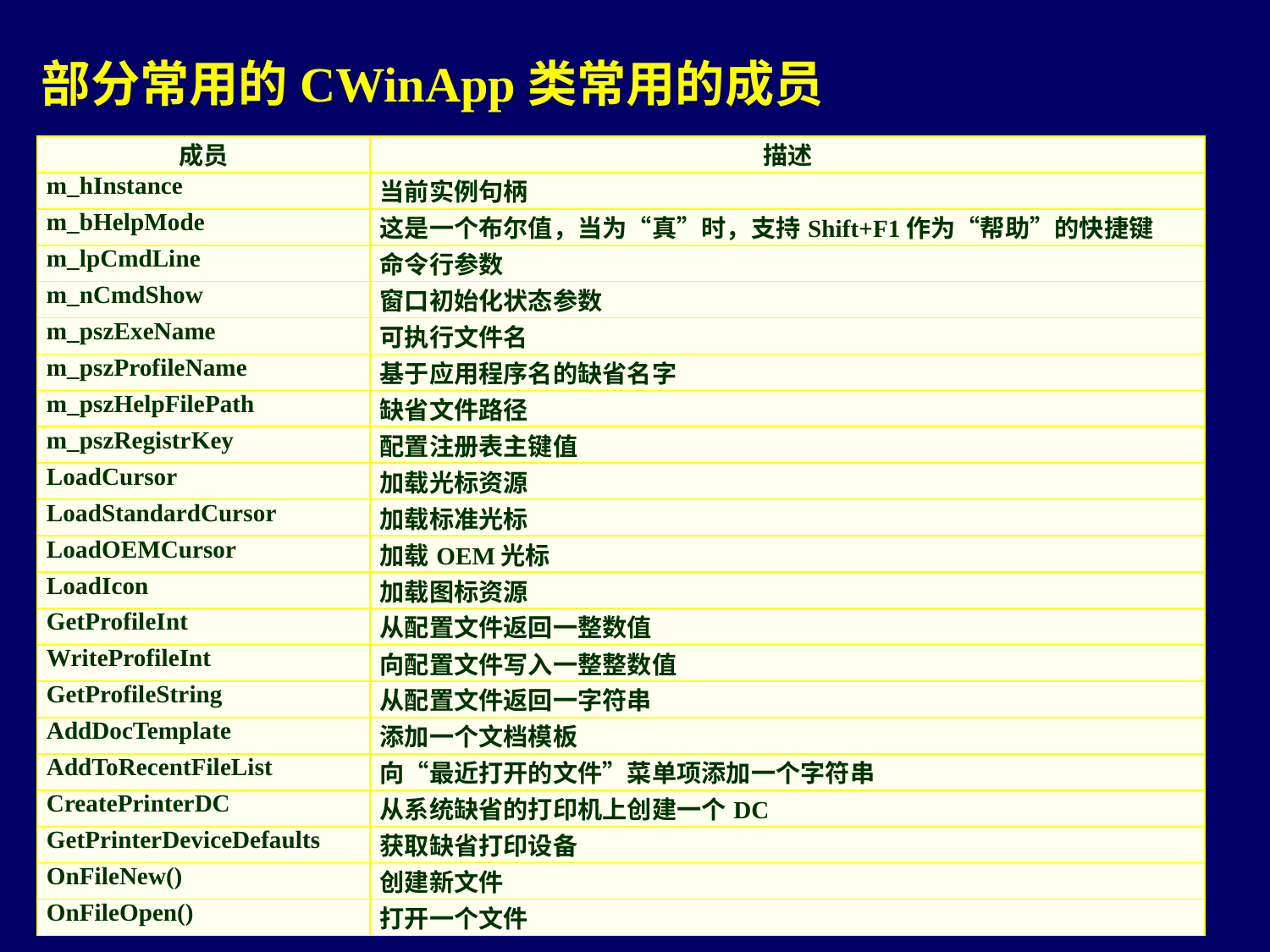

部分常用的CWinApp类常用的成员
| 成员 | 描述 |
| --- | --- |
| m\_hInstance | 当前实例句柄 |
| m\_bHelpMode | 这是一个布尔值，当为“真”时，支持Shift+F1作为“帮助”的快捷键 |
| m\_lpCmdLine | 命令行参数 |
| m\_nCmdShow | 窗口初始化状态参数 |
| m\_pszExeName | 可执行文件名 |
| m\_pszProfileName | 基于应用程序名的缺省名字 |
| m\_pszHelpFilePath | 缺省文件路径 |
| m\_pszRegistrKey | 配置注册表主键值 |
| LoadCursor | 加载光标资源 |
| LoadStandardCursor | 加载标准光标 |
| LoadOEMCursor | 加载OEM光标 |
| LoadIcon | 加载图标资源 |
| GetProfileInt | 从配置文件返回一整数值 |
| WriteProfileInt | 向配置文件写入一整整数值 |
| GetProfileString | 从配置文件返回一字符串 |
| AddDocTemplate | 添加一个文档模板 |
| AddToRecentFileList | 向“最近打开的文件”菜单项添加一个字符串 |
| CreatePrinterDC | 从系统缺省的打印机上创建一个DC |
| GetPrinterDeviceDefaults | 获取缺省打印设备 |
| OnFileNew() | 创建新文件 |
| OnFileOpen() | 打开一个文件 |